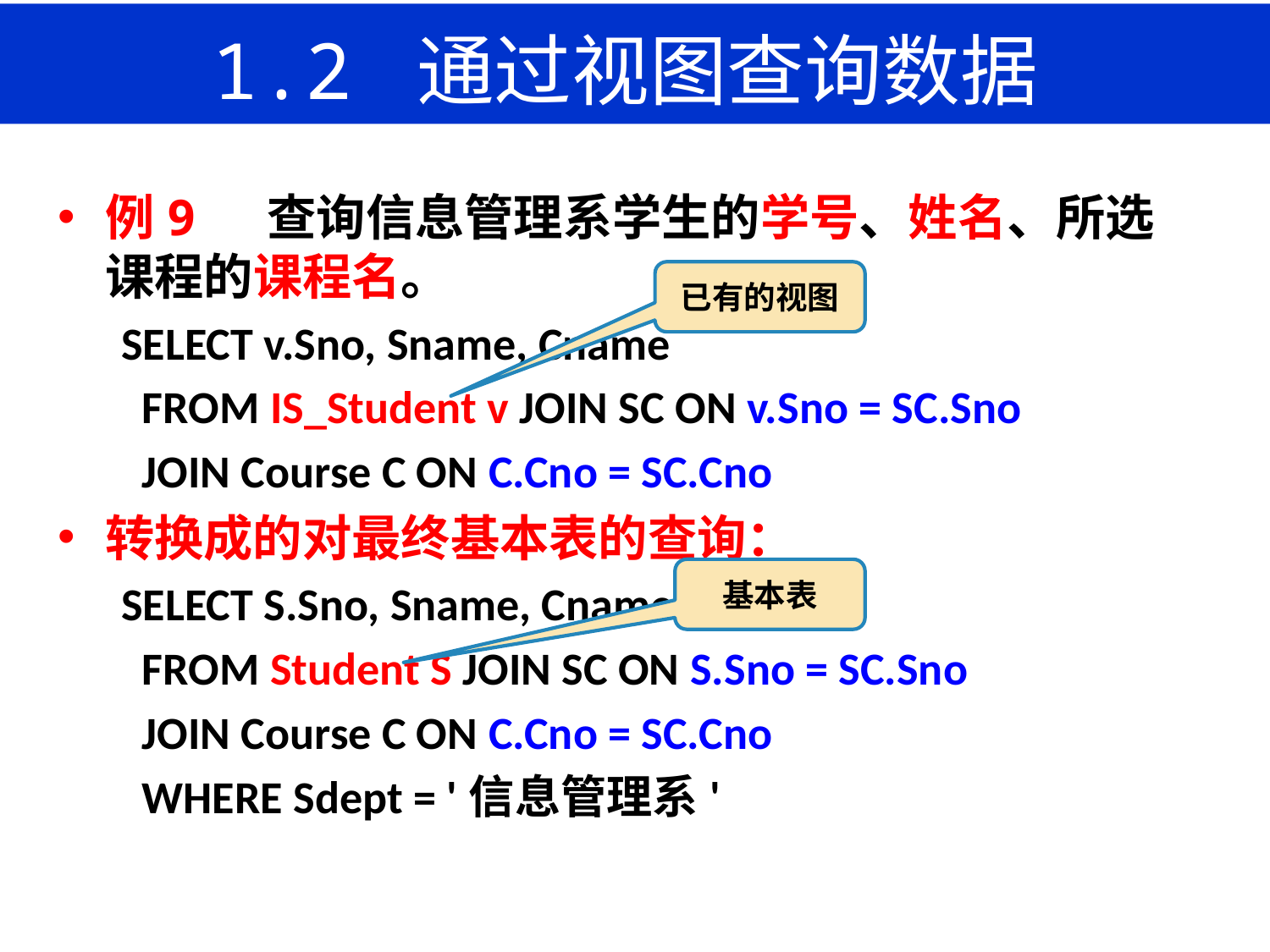

# 1.2 通过视图查询数据
例9  查询信息管理系学生的学号、姓名、所选课程的课程名。
SELECT v.Sno, Sname, Cname
  FROM IS_Student v JOIN SC ON v.Sno = SC.Sno
  JOIN Course C ON C.Cno = SC.Cno
转换成的对最终基本表的查询：
SELECT S.Sno, Sname, Cname
  FROM Student S JOIN SC ON S.Sno = SC.Sno
  JOIN Course C ON C.Cno = SC.Cno
  WHERE Sdept = '信息管理系'
已有的视图
基本表